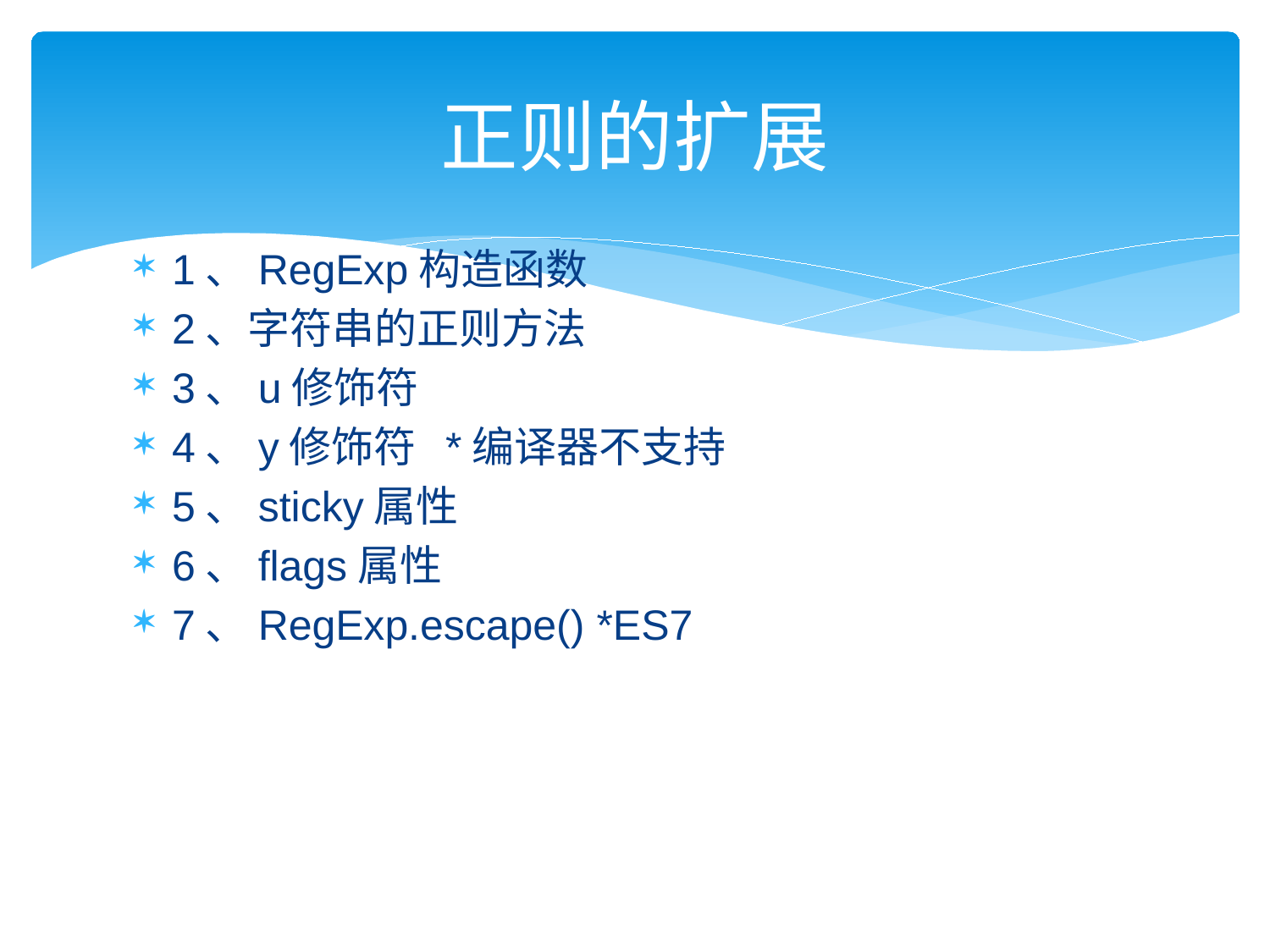

# 正则的扩展
1、RegExp构造函数
2、字符串的正则方法
3、u修饰符
4、y修饰符  *编译器不支持
5、sticky属性
6、flags属性
7、RegExp.escape() *ES7